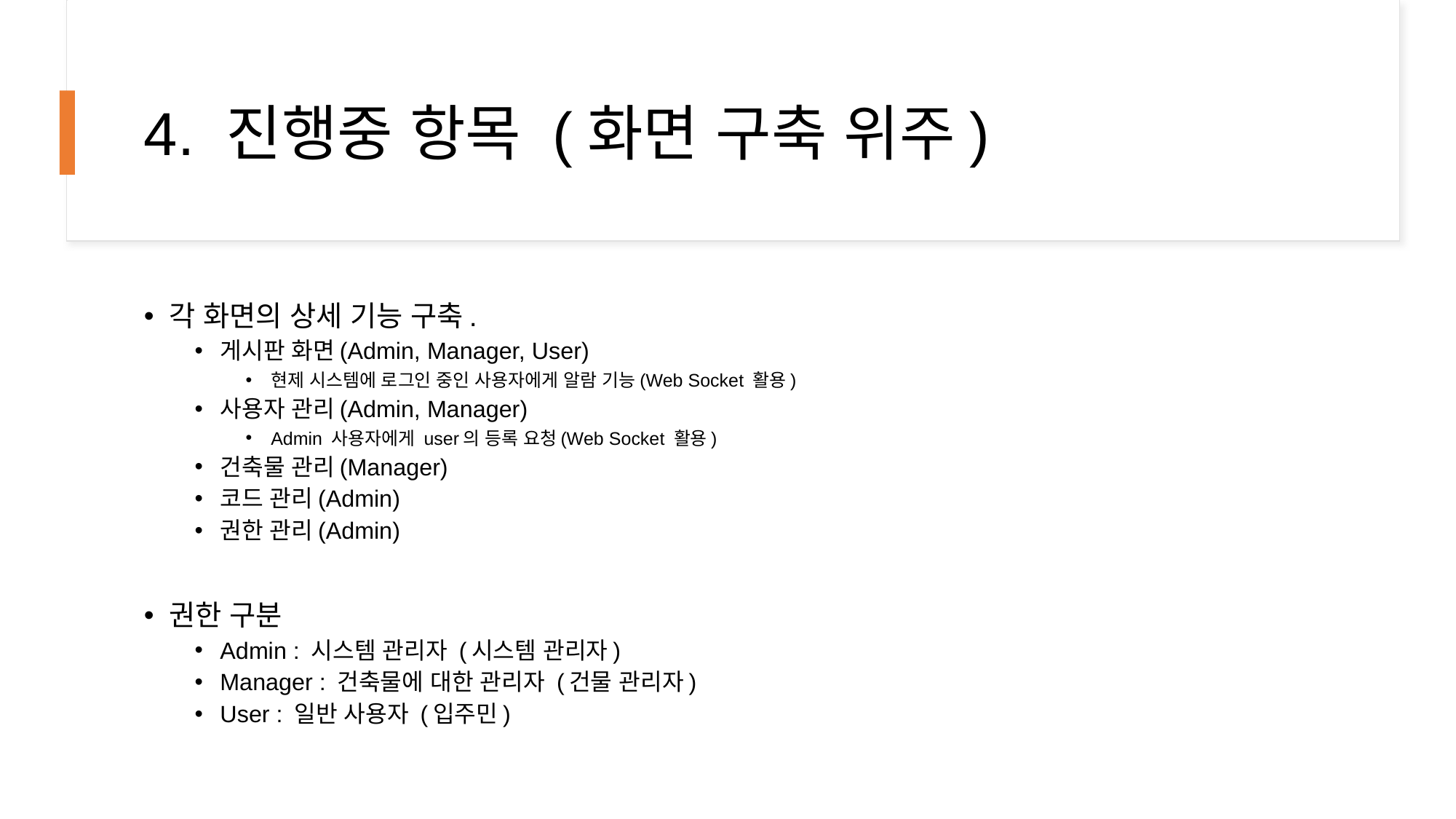

# 4. 진행중 항목 (화면 구축 위주)

각 화면의 상세 기능 구축.
게시판 화면(Admin, Manager, User)
현제 시스템에 로그인 중인 사용자에게 알람 기능(Web Socket 활용)
사용자 관리(Admin, Manager)
Admin 사용자에게 user의 등록 요청(Web Socket 활용)
건축물 관리(Manager)
코드 관리(Admin)
권한 관리(Admin)

권한 구분
Admin : 시스템 관리자 (시스템 관리자)
Manager : 건축물에 대한 관리자 (건물 관리자)
User : 일반 사용자 (입주민)